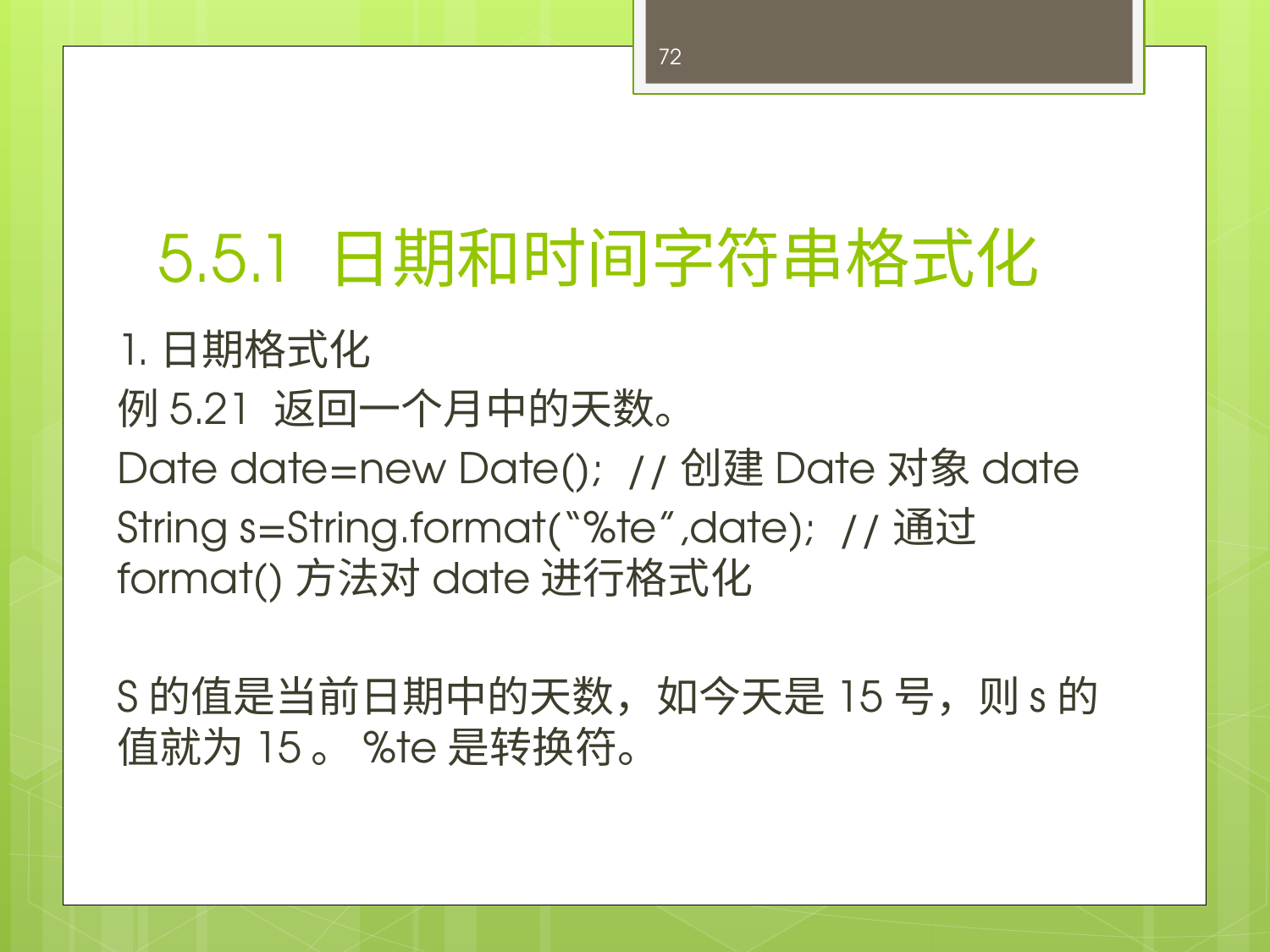

72
# 5.5.1 日期和时间字符串格式化
1.日期格式化
例5.21 返回一个月中的天数。
Date date=new Date();  //创建Date对象date
String s=String.format(“%te”,date);  //通过format()方法对date进行格式化

S的值是当前日期中的天数，如今天是15号，则s的值就为15。%te是转换符。